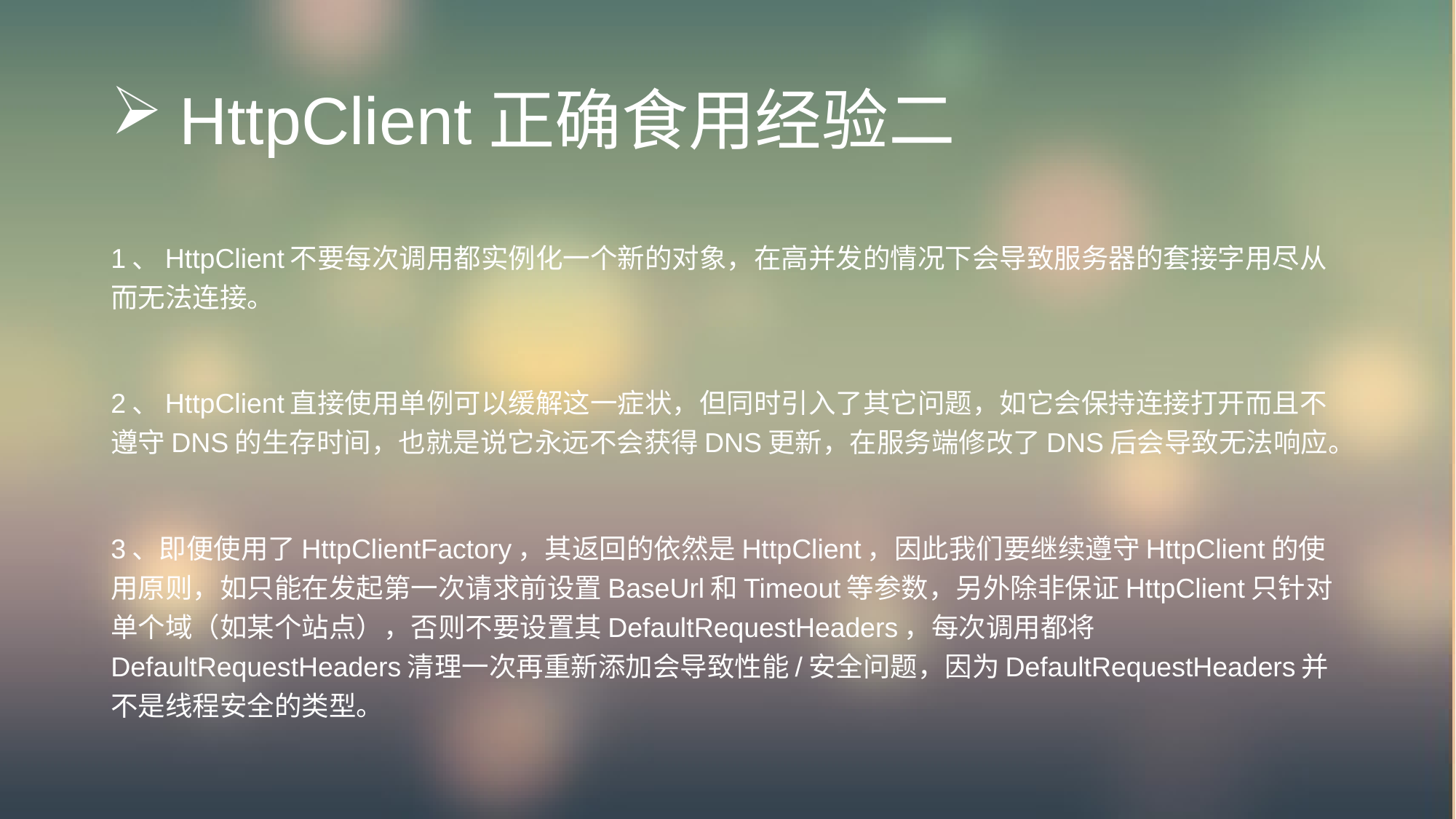

# HttpClient正确食用经验二
1、HttpClient不要每次调用都实例化一个新的对象，在高并发的情况下会导致服务器的套接字用尽从而无法连接。

2、HttpClient直接使用单例可以缓解这一症状，但同时引入了其它问题，如它会保持连接打开而且不遵守DNS的生存时间，也就是说它永远不会获得DNS更新，在服务端修改了DNS后会导致无法响应。

3、即便使用了HttpClientFactory，其返回的依然是HttpClient，因此我们要继续遵守HttpClient的使用原则，如只能在发起第一次请求前设置BaseUrl和Timeout等参数，另外除非保证HttpClient只针对单个域（如某个站点），否则不要设置其DefaultRequestHeaders，每次调用都将DefaultRequestHeaders清理一次再重新添加会导致性能/安全问题，因为DefaultRequestHeaders并不是线程安全的类型。